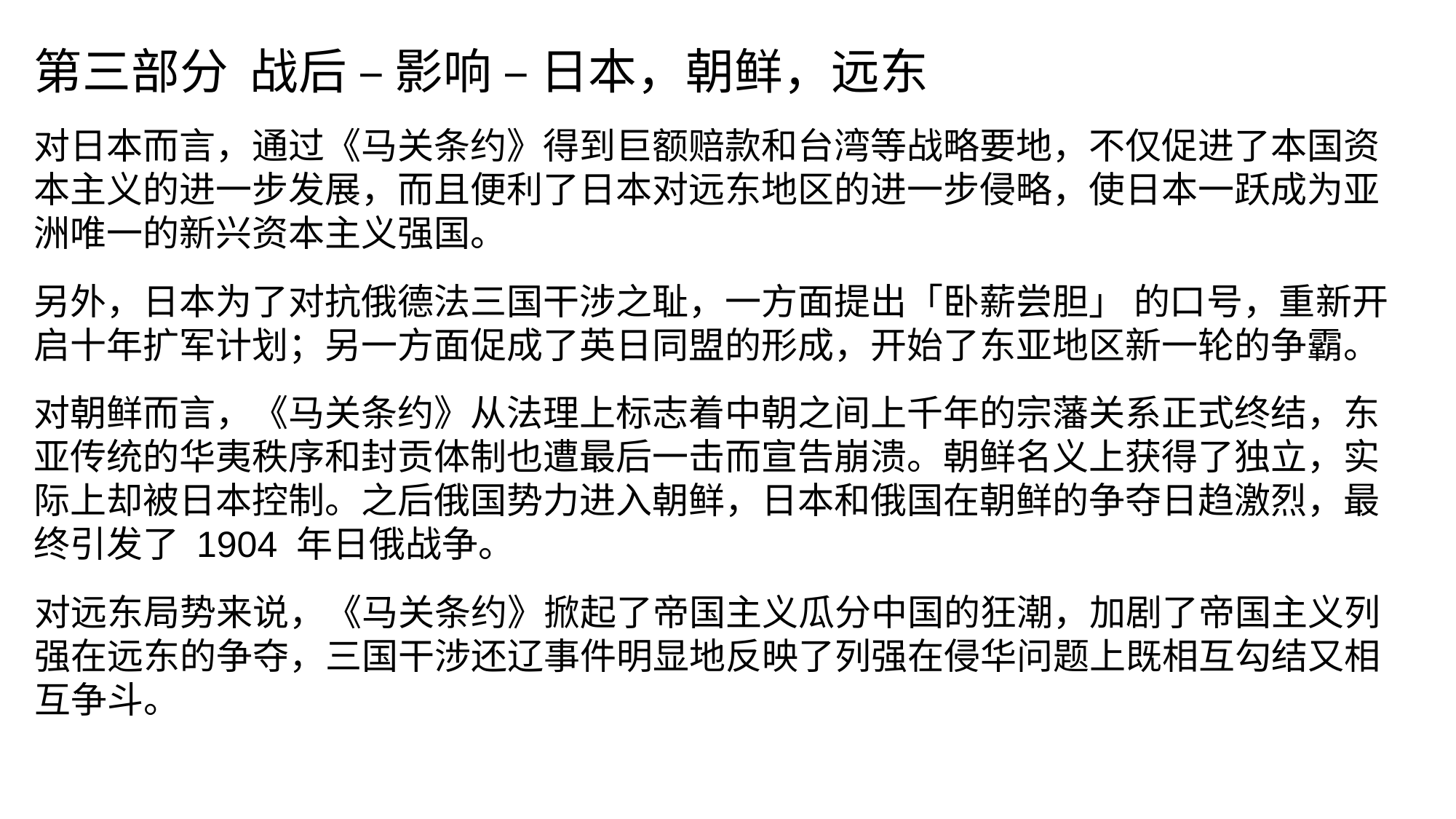

第三部分  战后 – 影响 – 日本，朝鲜，远东
对日本而言，通过《马关条约》得到巨额赔款和台湾等战略要地，不仅促进了本国资本主义的进一步发展，而且便利了日本对远东地区的进一步侵略，使日本一跃成为亚洲唯一的新兴资本主义强国。
另外，日本为了对抗俄德法三国干涉之耻，一方面提出「卧薪尝胆」 的口号，重新开启十年扩军计划；另一方面促成了英日同盟的形成，开始了东亚地区新一轮的争霸。
对朝鲜而言，《马关条约》从法理上标志着中朝之间上千年的宗藩关系正式终结，东亚传统的华夷秩序和封贡体制也遭最后一击而宣告崩溃。朝鲜名义上获得了独立，实际上却被日本控制。之后俄国势力进入朝鲜，日本和俄国在朝鲜的争夺日趋激烈，最终引发了 1904 年日俄战争。
对远东局势来说，《马关条约》掀起了帝国主义瓜分中国的狂潮，加剧了帝国主义列强在远东的争夺，三国干涉还辽事件明显地反映了列强在侵华问题上既相互勾结又相互争斗。